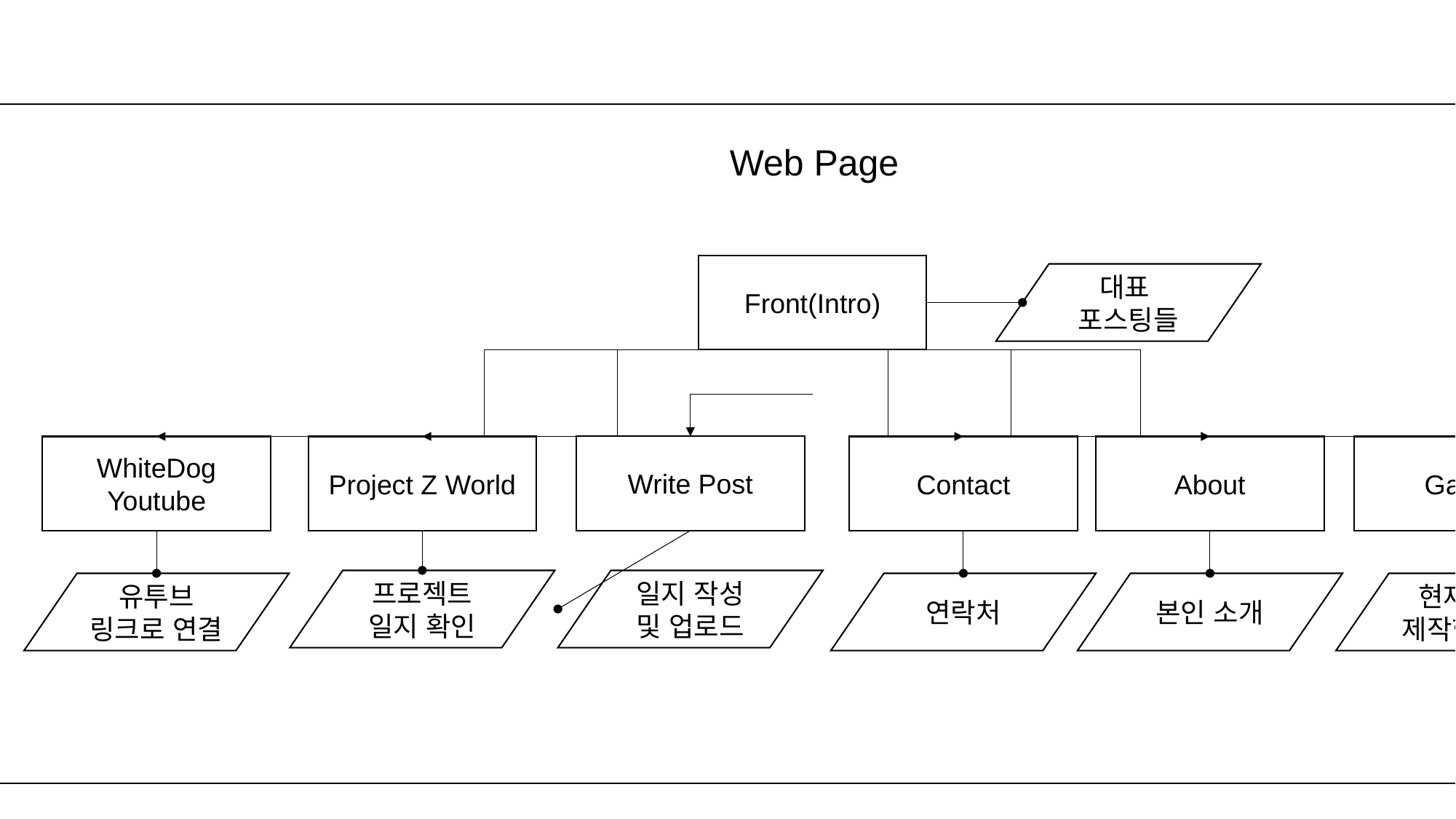

Web Page
Front(Intro)
대표
포스팅들
WhiteDog
Youtube
Project Z World
Contact
About
Games
프로젝트
일지 확인
유투브 링크로 연결
연락처
본인 소개
현재까지 제작한 게임
Write Post
일지 작성 및 업로드